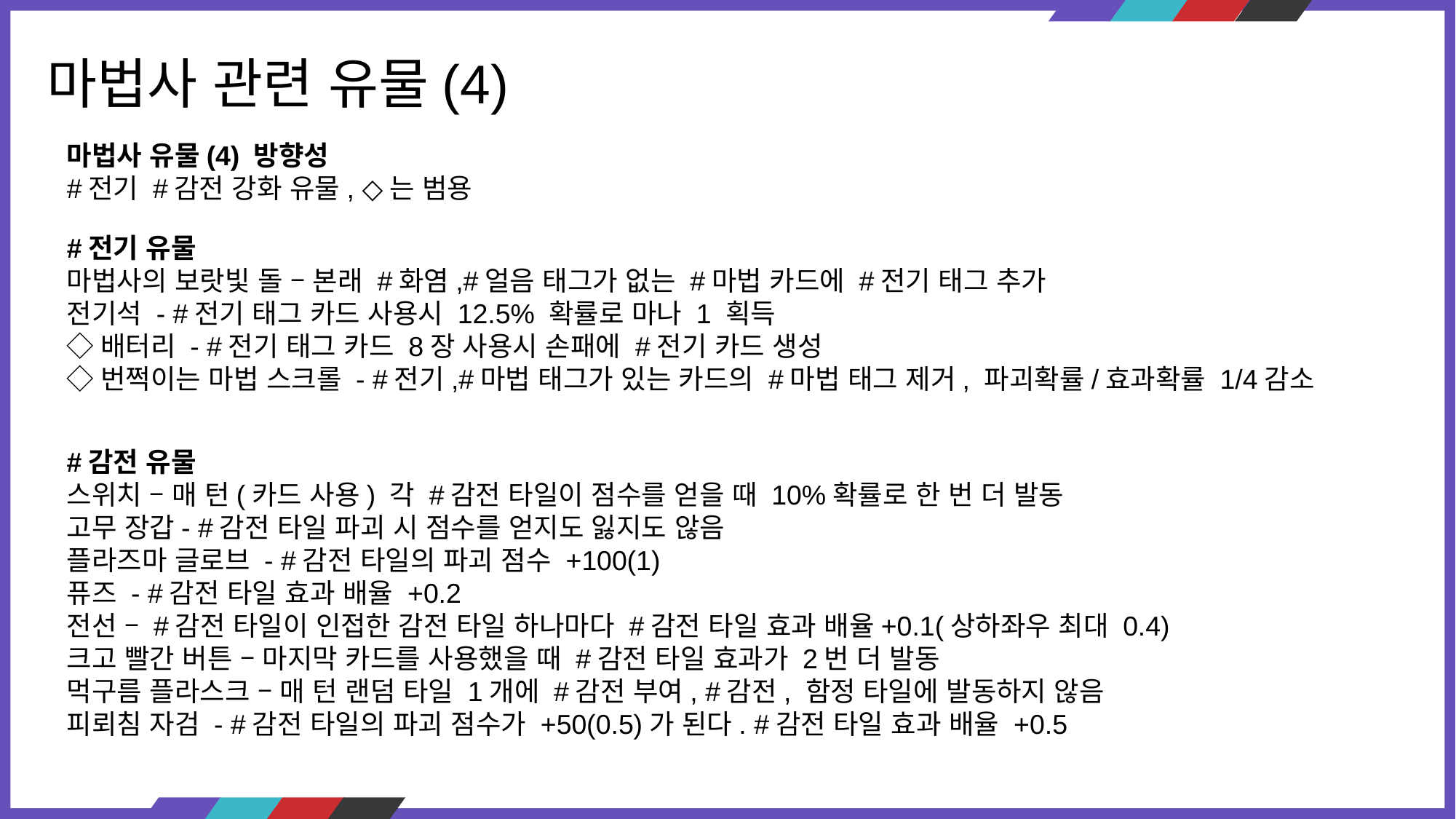

마법사 관련 유물(4)
마법사 유물(4) 방향성
#전기 #감전 강화 유물, ◇는 범용
#전기 유물
마법사의 보랏빛 돌 – 본래 #화염,#얼음 태그가 없는 #마법 카드에 #전기 태그 추가
전기석 - #전기 태그 카드 사용시 12.5% 확률로 마나 1 획득
◇배터리 - #전기 태그 카드 8장 사용시 손패에 #전기 카드 생성
◇번쩍이는 마법 스크롤 - #전기,#마법 태그가 있는 카드의 #마법 태그 제거, 파괴확률/효과확률 1/4감소
#감전 유물
스위치 – 매 턴(카드 사용) 각 #감전 타일이 점수를 얻을 때 10%확률로 한 번 더 발동
고무 장갑- #감전 타일 파괴 시 점수를 얻지도 잃지도 않음
플라즈마 글로브 - #감전 타일의 파괴 점수 +100(1)
퓨즈 - #감전 타일 효과 배율 +0.2
전선 – #감전 타일이 인접한 감전 타일 하나마다 #감전 타일 효과 배율+0.1(상하좌우 최대 0.4)
크고 빨간 버튼 – 마지막 카드를 사용했을 때 #감전 타일 효과가 2번 더 발동
먹구름 플라스크 – 매 턴 랜덤 타일 1개에 #감전 부여, #감전, 함정 타일에 발동하지 않음
피뢰침 자검 - #감전 타일의 파괴 점수가 +50(0.5)가 된다. #감전 타일 효과 배율 +0.5